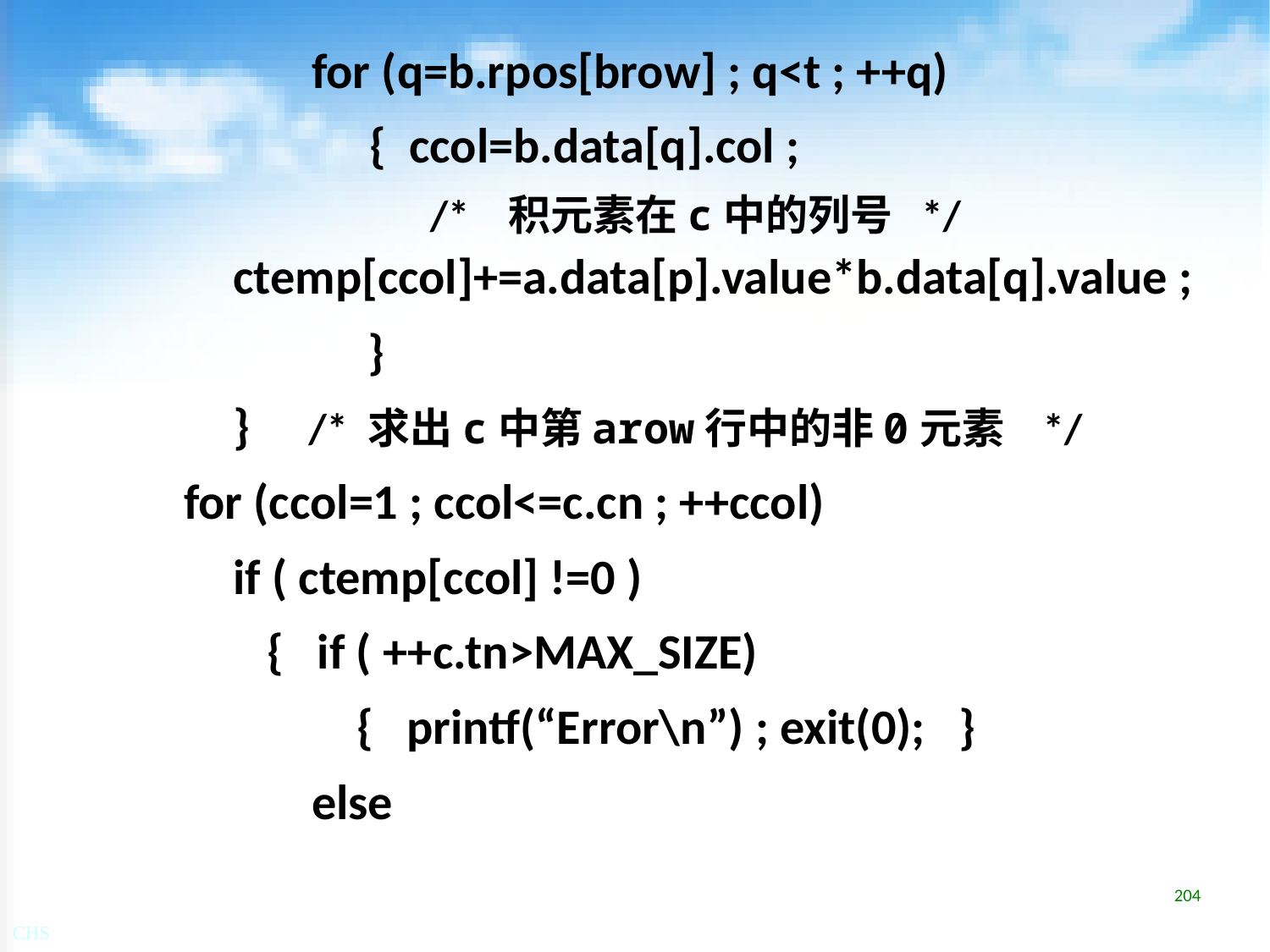

# for (q=b.rpos[brow] ; q<t ; ++q)
                   {  ccol=b.data[q].col ;
                               /*   积元素在c中的列号  */            ctemp[ccol]+=a.data[p].value*b.data[q].value ;
            }
}       /* 求出c中第arow行中的非0元素   */
for (ccol=1 ; ccol<=c.cn ; ++ccol)
if ( ctemp[ccol] !=0 )
   {   if ( ++c.tn>MAX_SIZE)
           {   printf(“Error\n”) ; exit(0);   }
       else
204